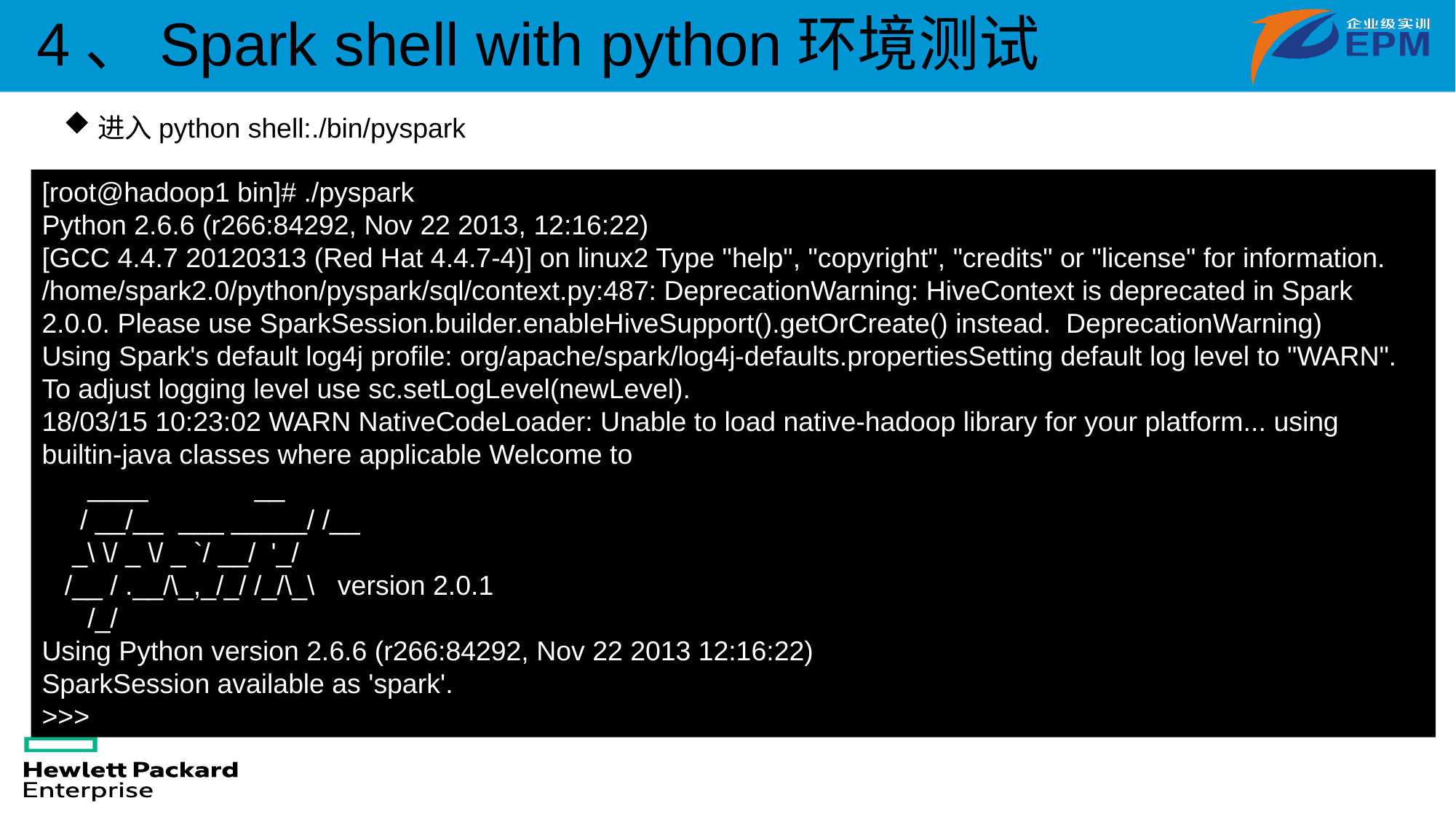

4、Spark shell with python环境测试
进入python shell:./bin/pyspark
[root@hadoop1 bin]# ./pyspark
Python 2.6.6 (r266:84292, Nov 22 2013, 12:16:22)
[GCC 4.4.7 20120313 (Red Hat 4.4.7-4)] on linux2 Type "help", "copyright", "credits" or "license" for information.
/home/spark2.0/python/pyspark/sql/context.py:487: DeprecationWarning: HiveContext is deprecated in Spark 2.0.0. Please use SparkSession.builder.enableHiveSupport().getOrCreate() instead.  DeprecationWarning)
Using Spark's default log4j profile: org/apache/spark/log4j-defaults.propertiesSetting default log level to "WARN".
To adjust logging level use sc.setLogLevel(newLevel).
18/03/15 10:23:02 WARN NativeCodeLoader: Unable to load native-hadoop library for your platform... using builtin-java classes where applicable Welcome to
      ____              __
     / __/__  ___ _____/ /__
    _\ \/ _ \/ _ `/ __/  '_/
   /__ / .__/\_,_/_/ /_/\_\   version 2.0.1
      /_/
Using Python version 2.6.6 (r266:84292, Nov 22 2013 12:16:22)
SparkSession available as 'spark'.
>>>